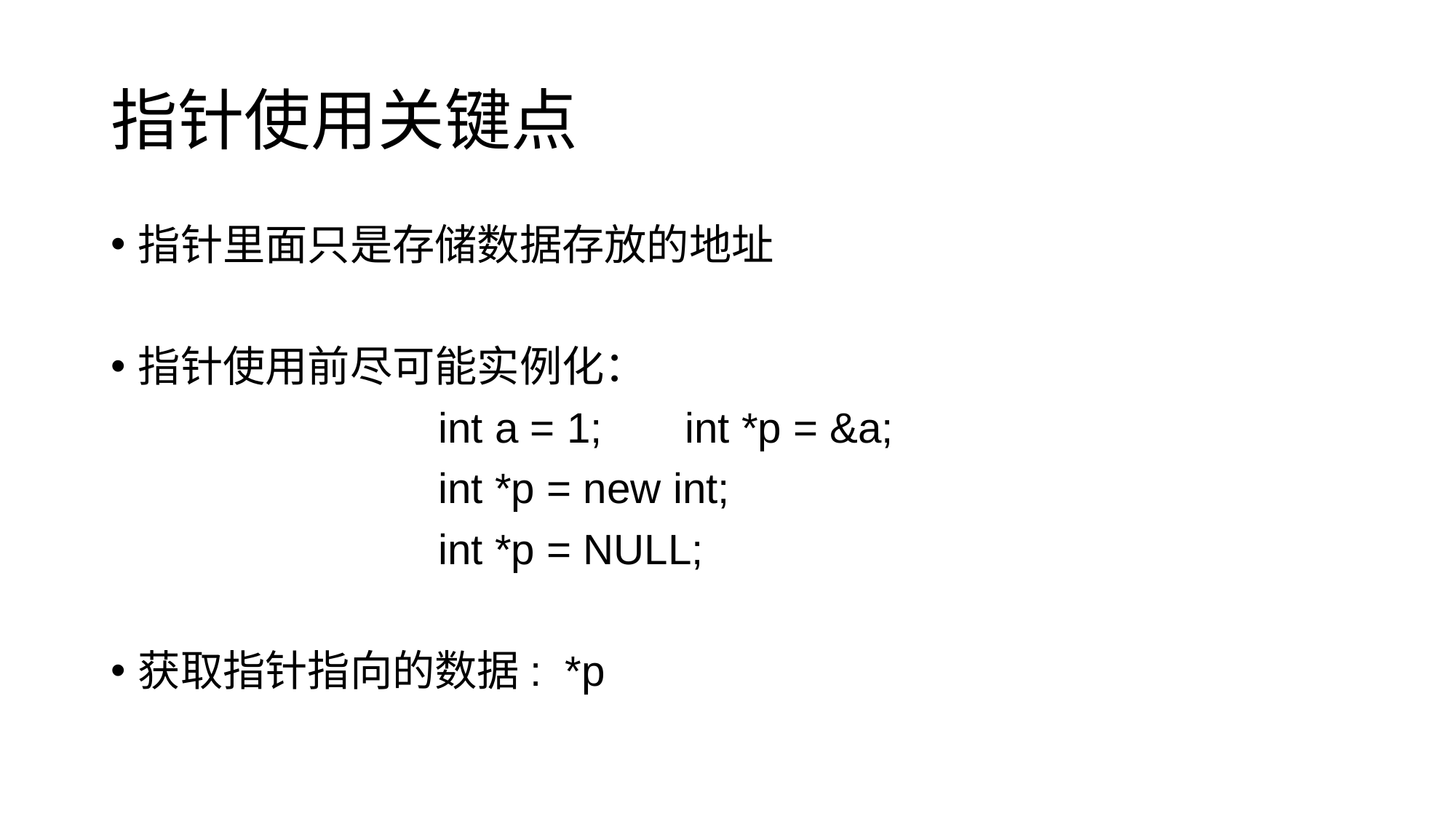

# 指针使用关键点
指针里面只是存储数据存放的地址

指针使用前尽可能实例化：
			int a = 1;       int *p = &a;
			int *p = new int;
			int *p = NULL;

获取指针指向的数据:  *p